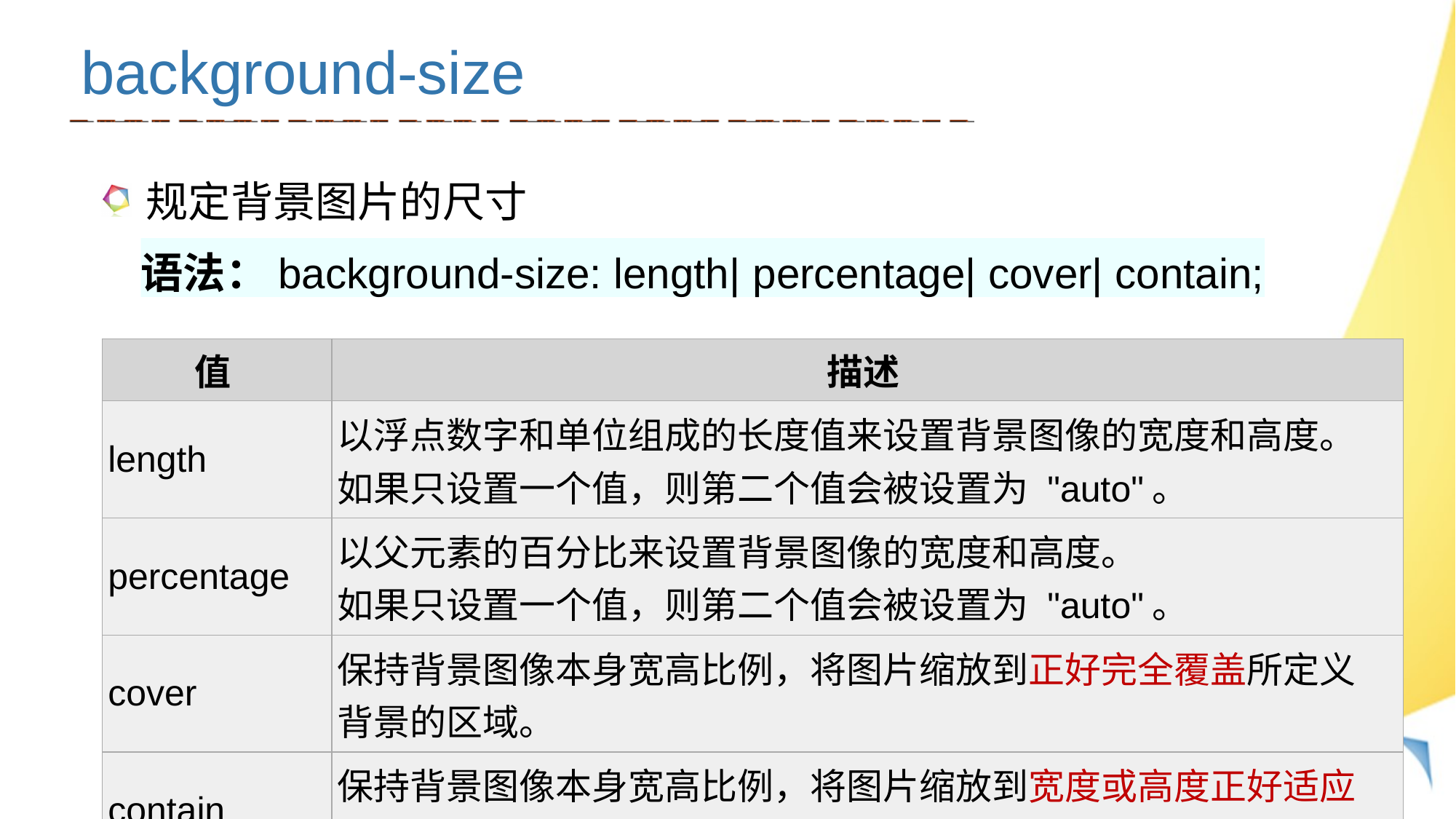

background-size
规定背景图片的尺寸
语法：background-size: length| percentage| cover| contain;
| 值 | 描述 |
| --- | --- |
| length | 以浮点数字和单位组成的长度值来设置背景图像的宽度和高度。 如果只设置一个值，则第二个值会被设置为 "auto"。 |
| percentage | 以父元素的百分比来设置背景图像的宽度和高度。 如果只设置一个值，则第二个值会被设置为 "auto"。 |
| cover | 保持背景图像本身宽高比例，将图片缩放到正好完全覆盖所定义背景的区域。 |
| contain | 保持背景图像本身宽高比例，将图片缩放到宽度或高度正好适应所定义背景的区域。。 |